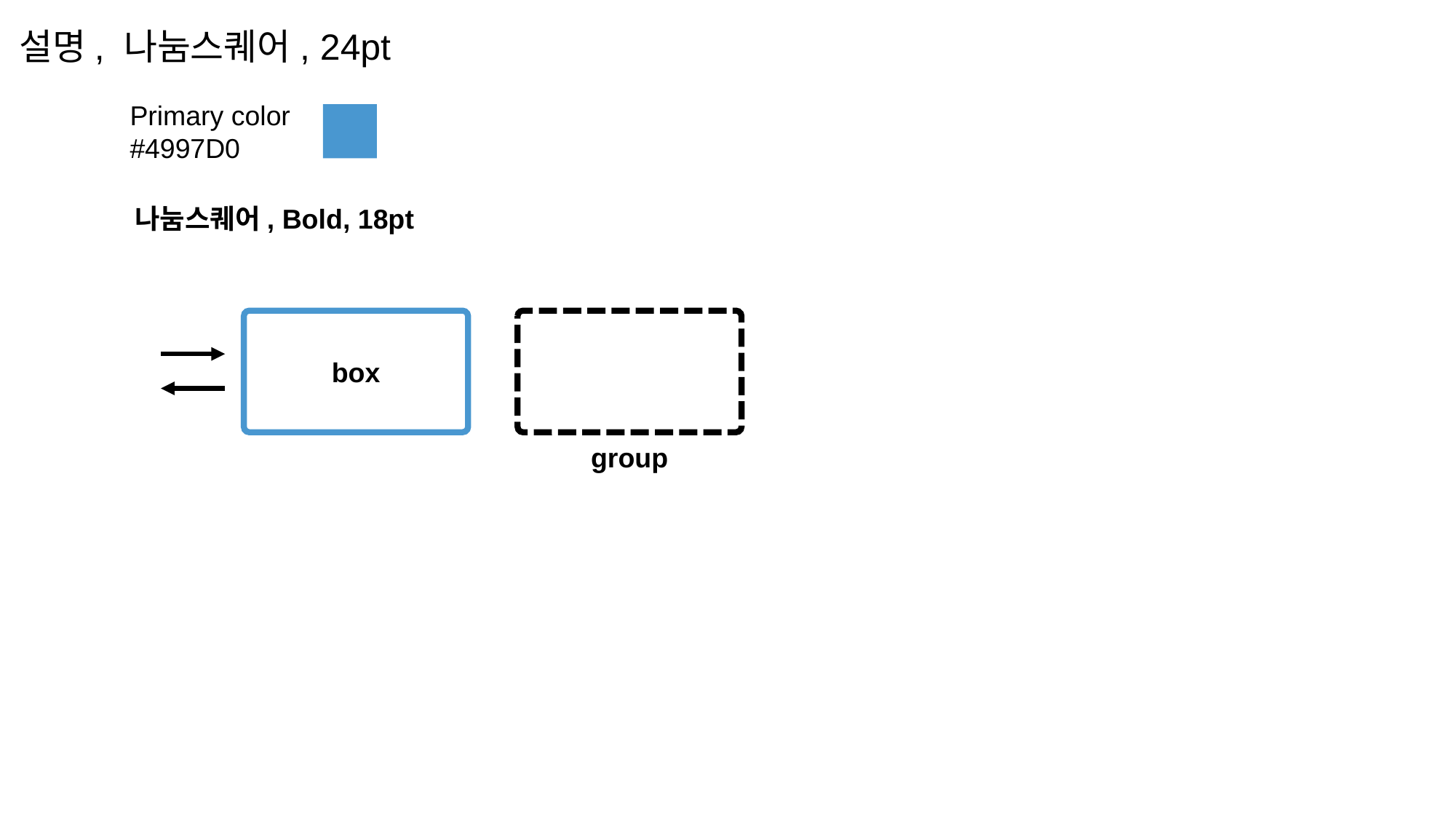

설명, 나눔스퀘어, 24pt
Primary color
#4997D0

나눔스퀘어, Bold, 18pt

box

group